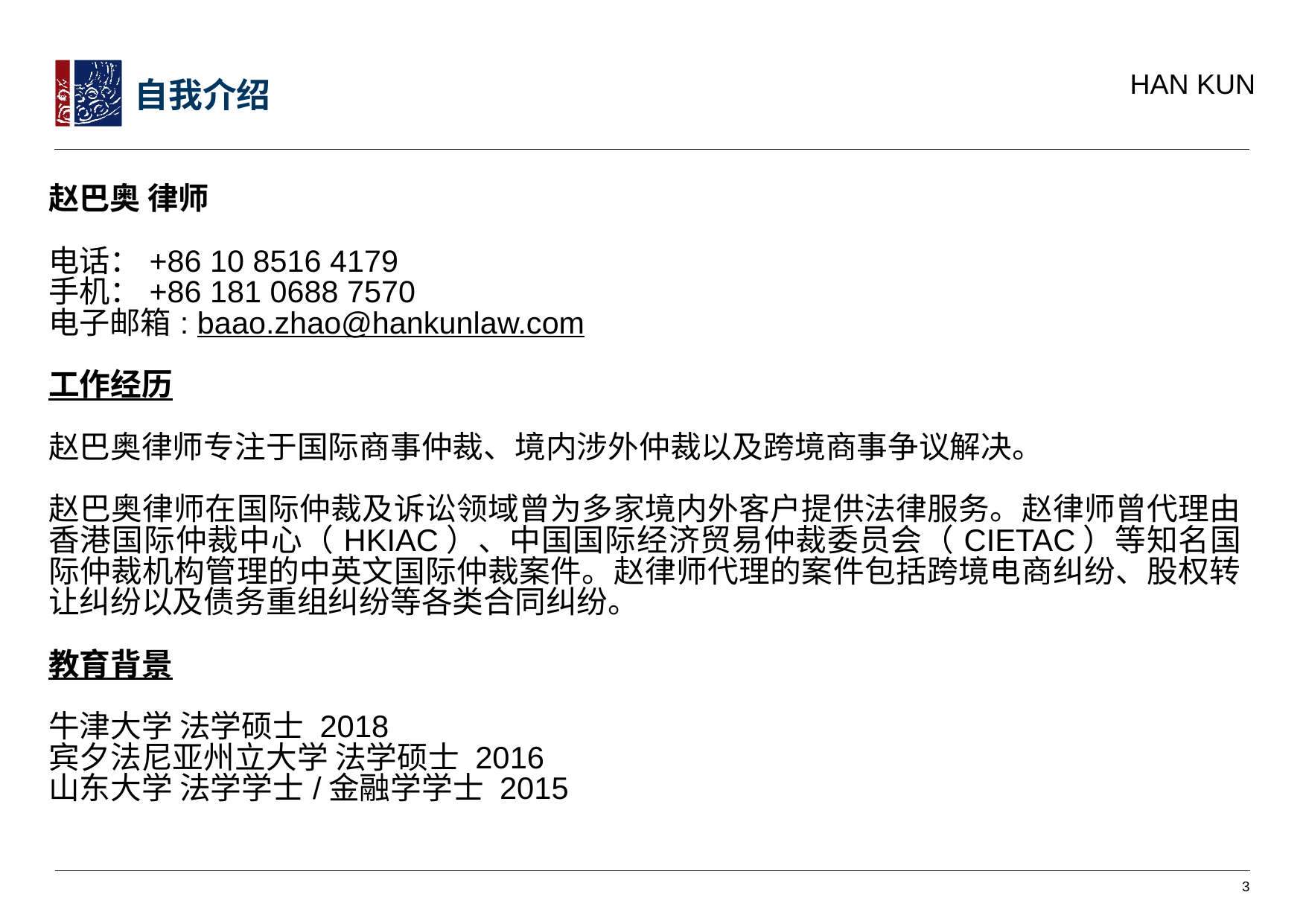

自我介绍
| 赵巴奥 律师 电话：+86 10 8516 4179 手机：+86 181 0688 7570 电子邮箱: baao.zhao@hankunlaw.com 工作经历 赵巴奥律师专注于国际商事仲裁、境内涉外仲裁以及跨境商事争议解决。 赵巴奥律师在国际仲裁及诉讼领域曾为多家境内外客户提供法律服务。赵律师曾代理由香港国际仲裁中心（HKIAC）、中国国际经济贸易仲裁委员会（CIETAC）等知名国际仲裁机构管理的中英文国际仲裁案件。赵律师代理的案件包括跨境电商纠纷、股权转让纠纷以及债务重组纠纷等各类合同纠纷。 教育背景 牛津大学 法学硕士 2018 宾夕法尼亚州立大学 法学硕士 2016 山东大学 法学学士/金融学学士 2015 |
| --- |